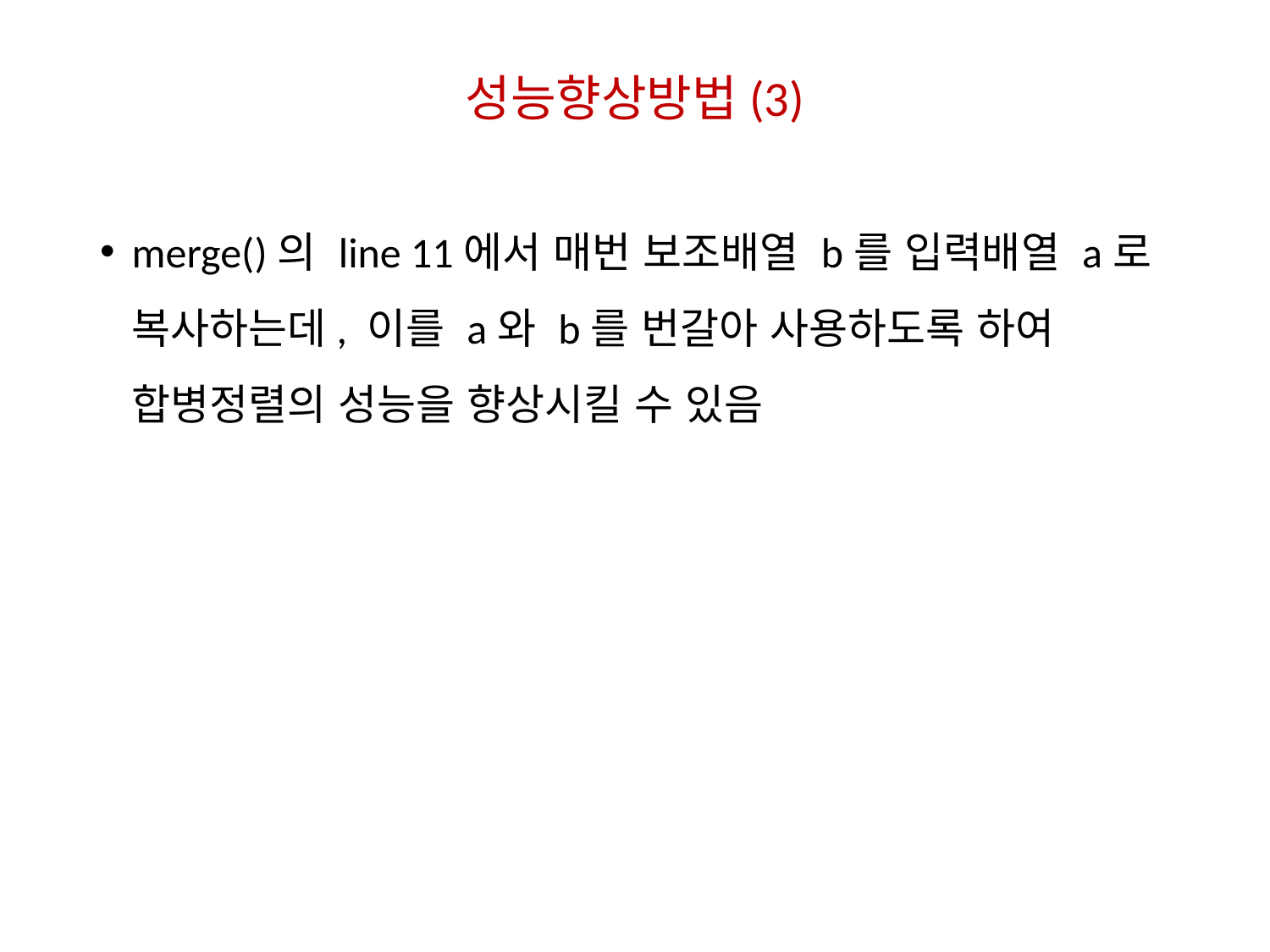

# 성능향상방법(3)
merge()의 line 11에서 매번 보조배열 b를 입력배열 a로 복사하는데, 이를 a와 b를 번갈아 사용하도록 하여 합병정렬의 성능을 향상시킬 수 있음